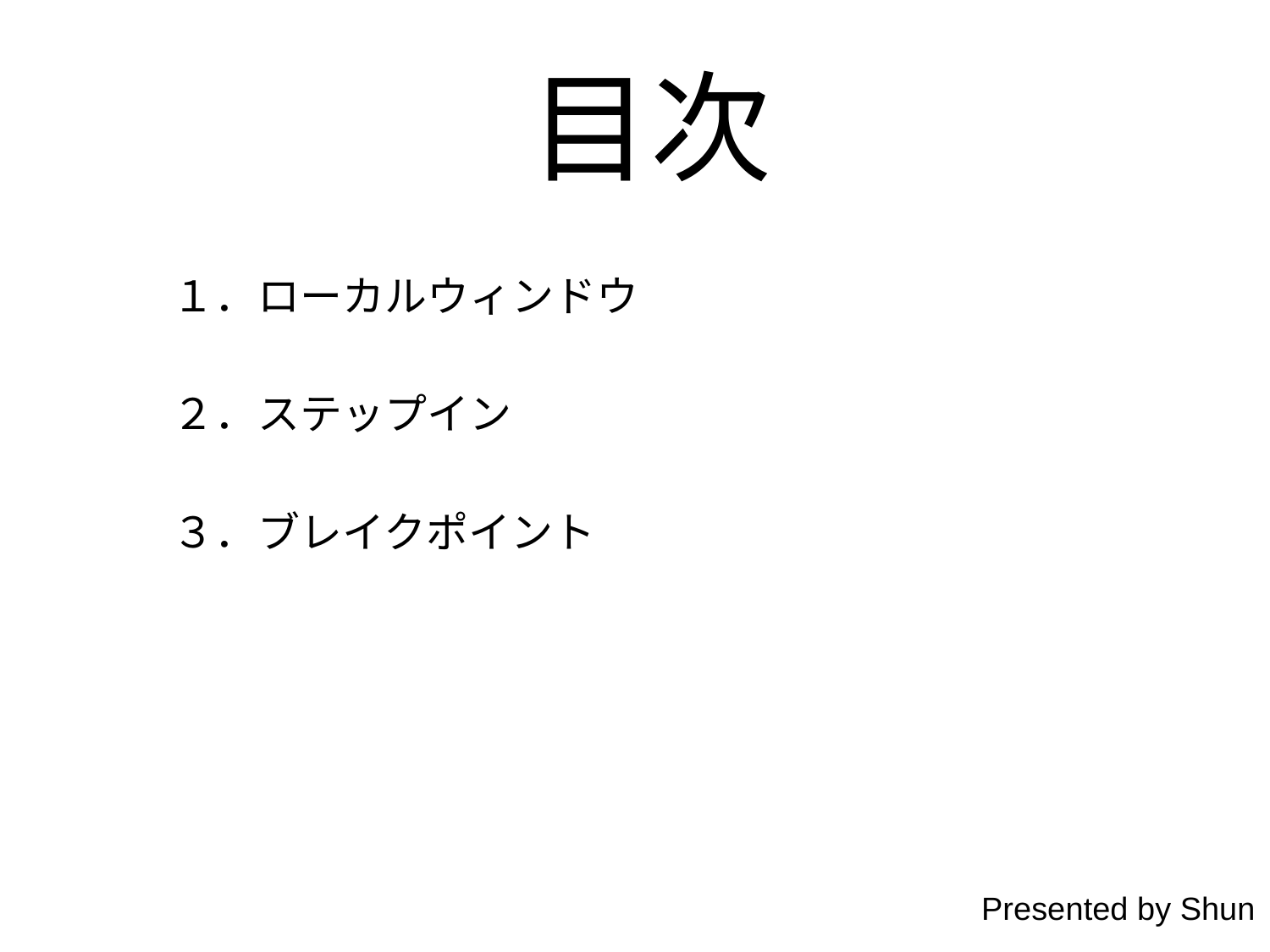

# 目次

１．ローカルウィンドウ

２．ステップイン

３．ブレイクポイント

Presented by Shun